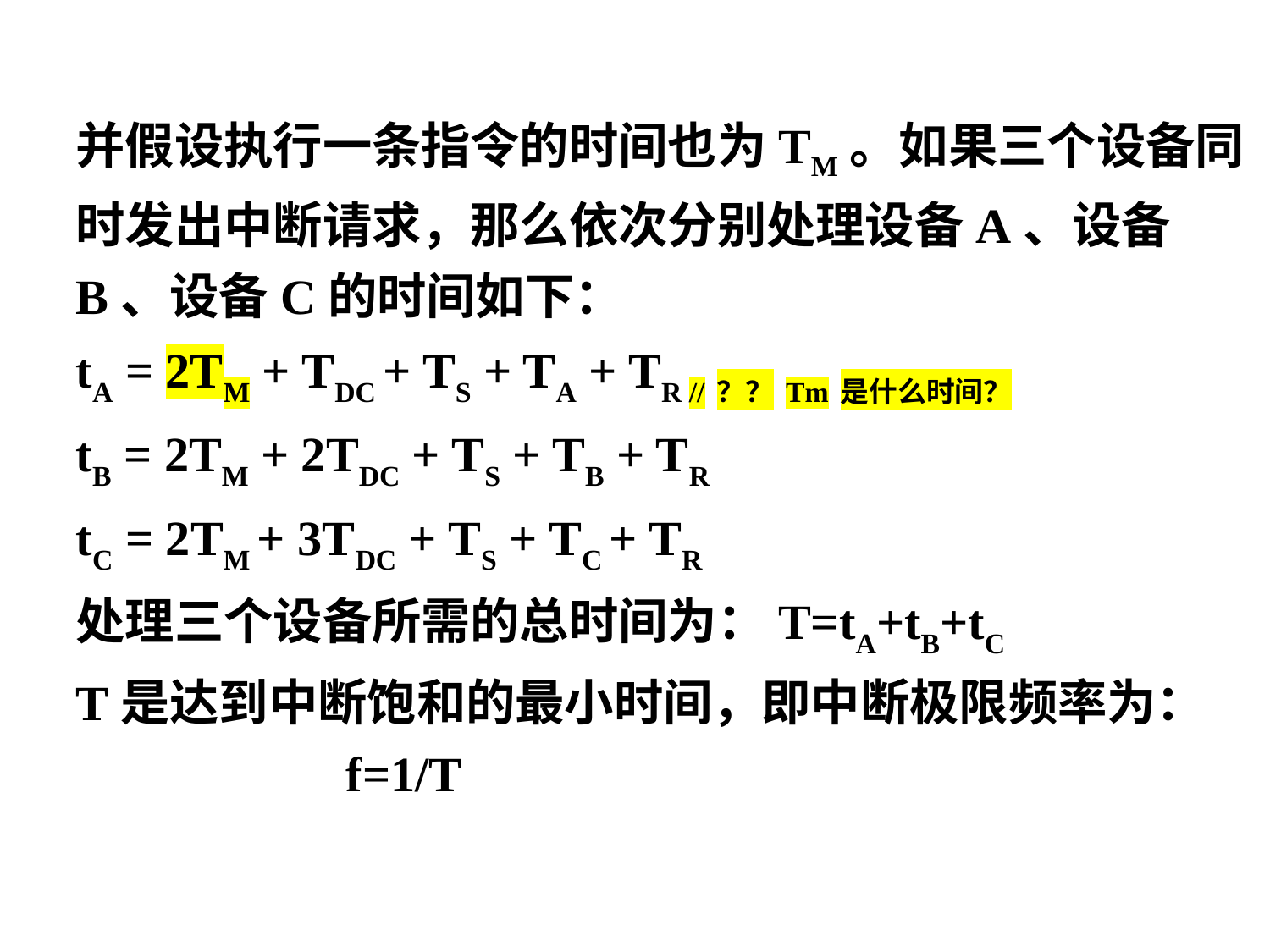

并假设执行一条指令的时间也为TM。如果三个设备同时发出中断请求，那么依次分别处理设备A、设备B、设备C的时间如下：
tA = 2TM + TDC + TS + TA + TR //？？Tm是什么时间？
tB = 2TM + 2TDC + TS + TB + TR
tC = 2TM + 3TDC + TS + TC + TR
处理三个设备所需的总时间为：T=tA+tB+tC
T是达到中断饱和的最小时间，即中断极限频率为：
                      f=1/T